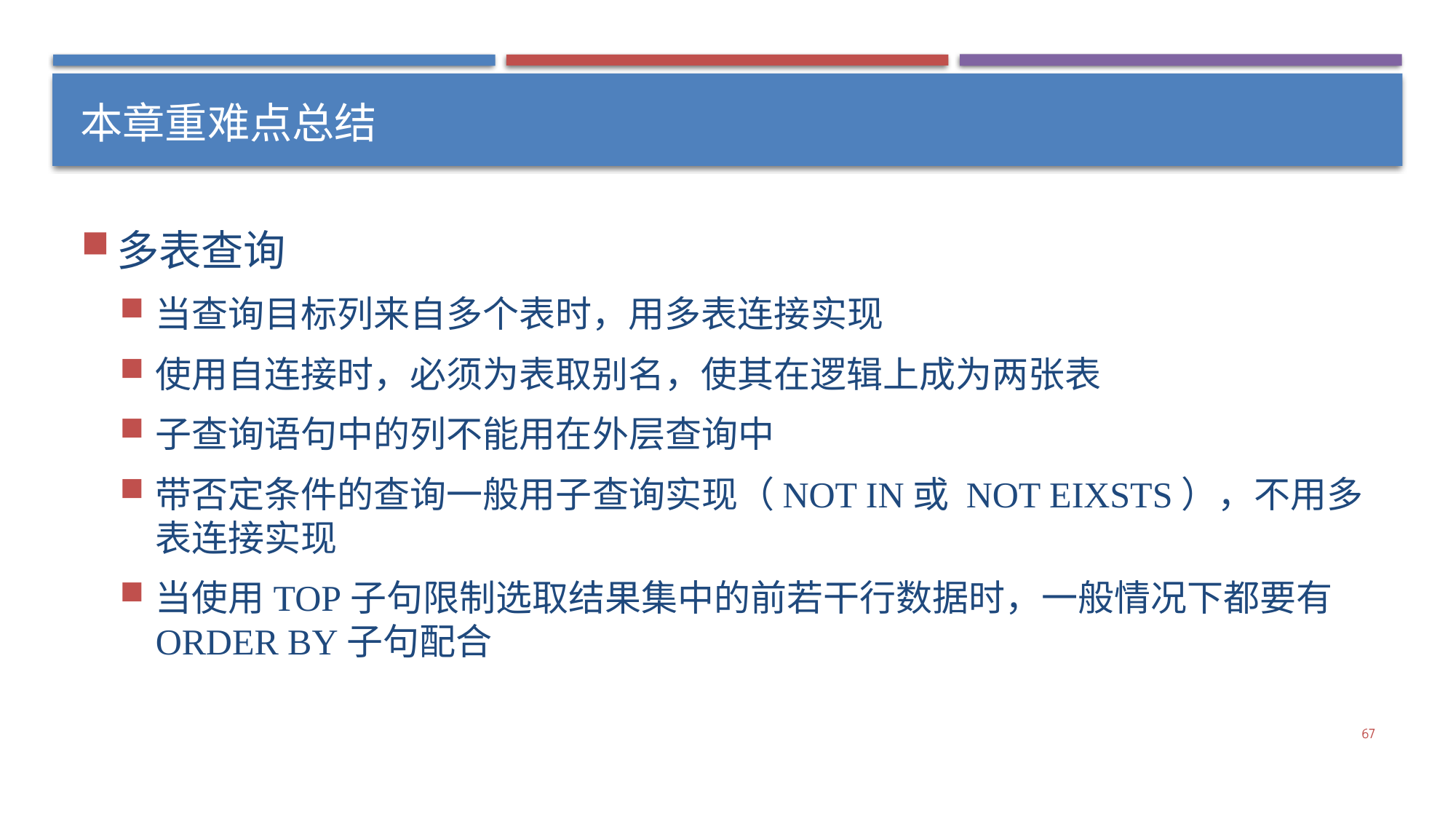

# 本章重难点总结
多表查询
当查询目标列来自多个表时，用多表连接实现
使用自连接时，必须为表取别名，使其在逻辑上成为两张表
子查询语句中的列不能用在外层查询中
带否定条件的查询一般用子查询实现（NOT IN或 NOT EIXSTS），不用多表连接实现
当使用TOP子句限制选取结果集中的前若干行数据时，一般情况下都要有ORDER BY子句配合
67